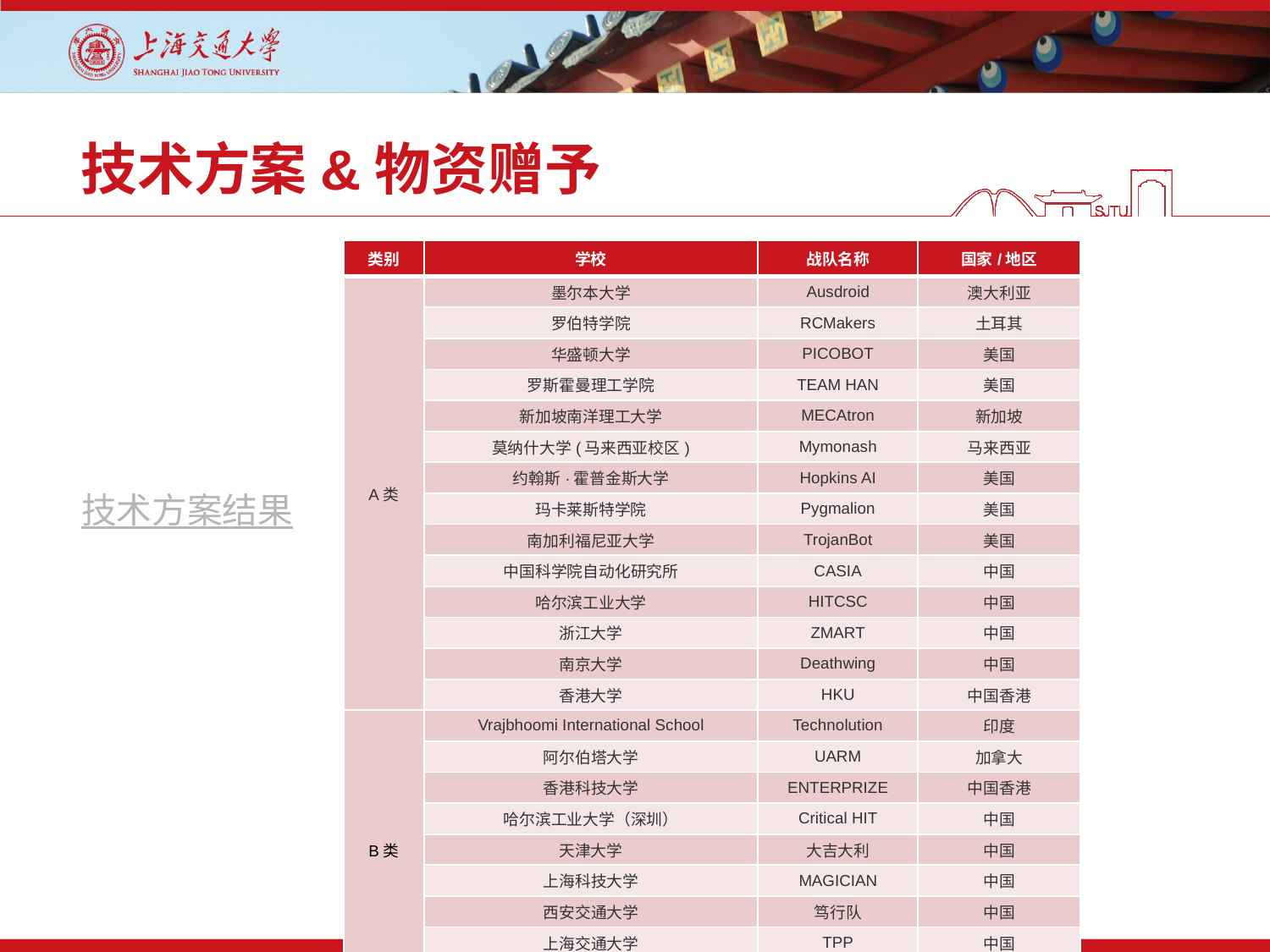

# 技术方案&物资赠予

技术方案结果

| 类别 | 学校 | 战队名称 | 国家/地区 |
| --- | --- | --- | --- |
| A类 | 墨尔本大学 | Ausdroid | 澳大利亚 |
|  | 罗伯特学院 | RCMakers | 土耳其 |
|  | 华盛顿大学 | PICOBOT | 美国 |
|  | 罗斯霍曼理工学院 | TEAM HAN | 美国 |
|  | 新加坡南洋理工大学 | MECAtron | 新加坡 |
|  | 莫纳什大学(马来西亚校区) | Mymonash | 马来西亚 |
|  | 约翰斯·霍普金斯大学 | Hopkins AI | 美国 |
|  | 玛卡莱斯特学院 | Pygmalion | 美国 |
|  | 南加利福尼亚大学 | TrojanBot | 美国 |
|  | 中国科学院自动化研究所 | CASIA | 中国 |
|  | 哈尔滨工业大学 | HITCSC | 中国 |
|  | 浙江大学 | ZMART | 中国 |
|  | 南京大学 | Deathwing | 中国 |
|  | 香港大学 | HKU | 中国香港 |
| B类 | Vrajbhoomi International School | Technolution | 印度 |
|  | 阿尔伯塔大学 | UARM | 加拿大 |
|  | 香港科技大学 | ENTERPRIZE | 中国香港 |
|  | 哈尔滨工业大学（深圳） | Critical HIT | 中国 |
|  | 天津大学 | 大吉大利 | 中国 |
|  | 上海科技大学 | MAGICIAN | 中国 |
|  | 西安交通大学 | 笃行队 | 中国 |
|  | 上海交通大学 | TPP | 中国 |
|  | 南方科技大学 | Artinx | 中国 |